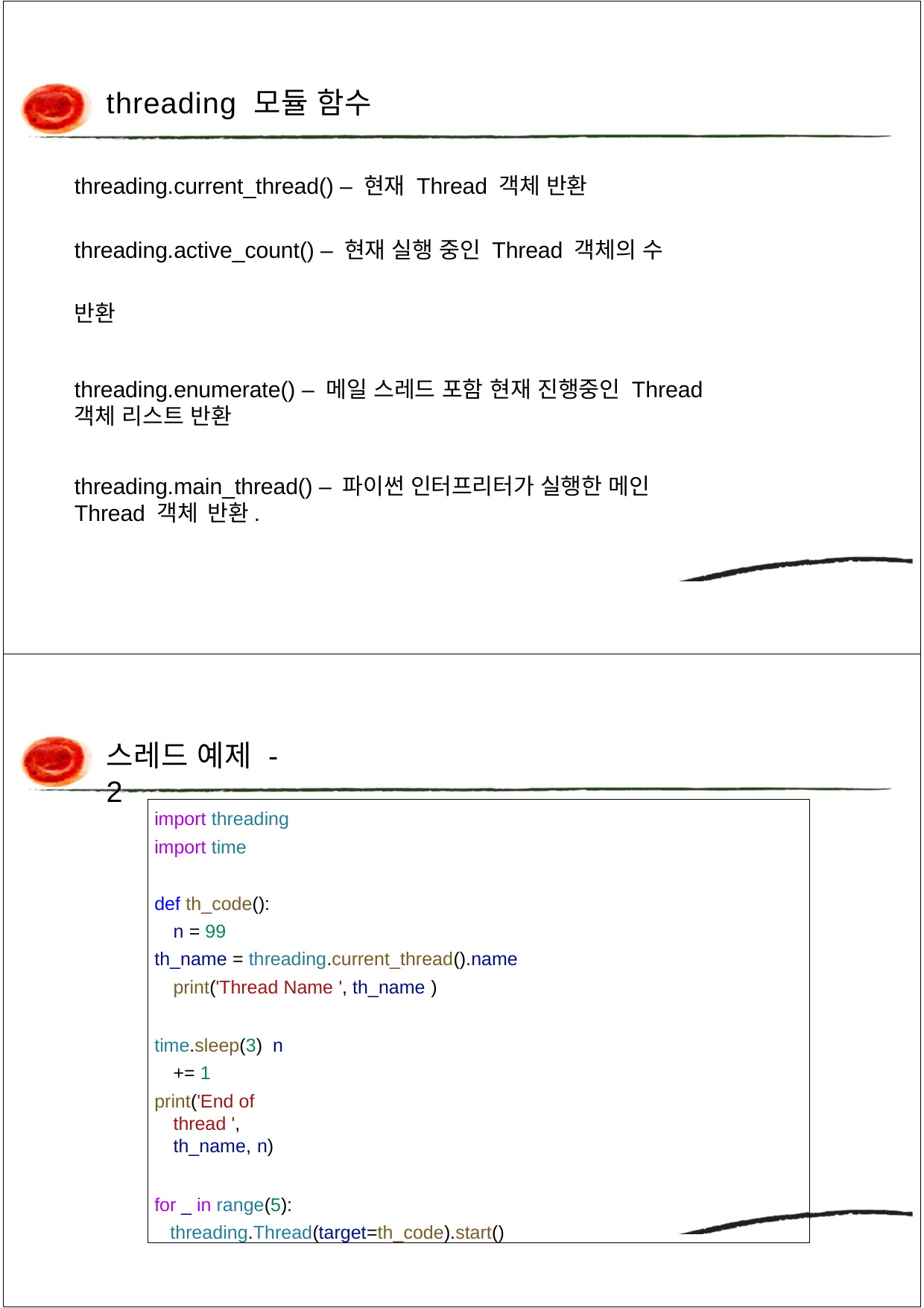

threading 모듈 함수
threading.current_thread() – 현재 Thread 객체 반환  threading.active_count() – 현재 실행 중인 Thread 객체의 수 반환

threading.enumerate() – 메일 스레드 포함 현재 진행중인 Thread 객체 리스트 반환

threading.main_thread() – 파이썬 인터프리터가 실행한 메인 Thread 객체 반환.

스레드 예제 - 2
import threading  import time

def th_code():  n = 99
th_name = threading.current_thread().name  print('Thread Name ', th_name )

time.sleep(3)  n += 1
print('End of thread ', th_name, n)

for _ in range(5):
   threading.Thread(target=th_code).start()